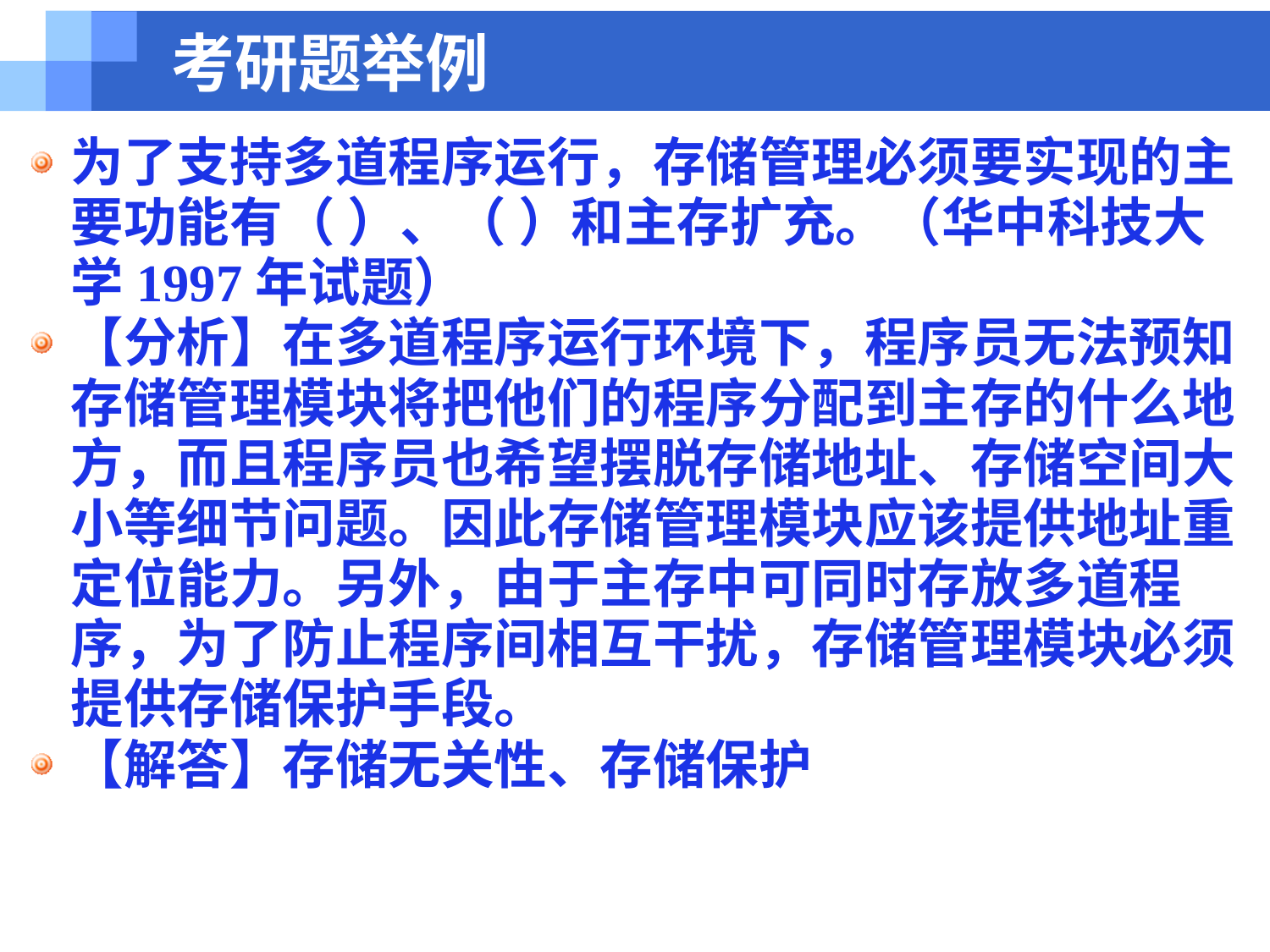

# 考研题举例
为了支持多道程序运行，存储管理必须要实现的主要功能有（ ）、（ ）和主存扩充。（华中科技大学1997年试题）
【分析】在多道程序运行环境下，程序员无法预知存储管理模块将把他们的程序分配到主存的什么地方，而且程序员也希望摆脱存储地址、存储空间大小等细节问题。因此存储管理模块应该提供地址重定位能力。另外，由于主存中可同时存放多道程序，为了防止程序间相互干扰，存储管理模块必须提供存储保护手段。
【解答】存储无关性、存储保护